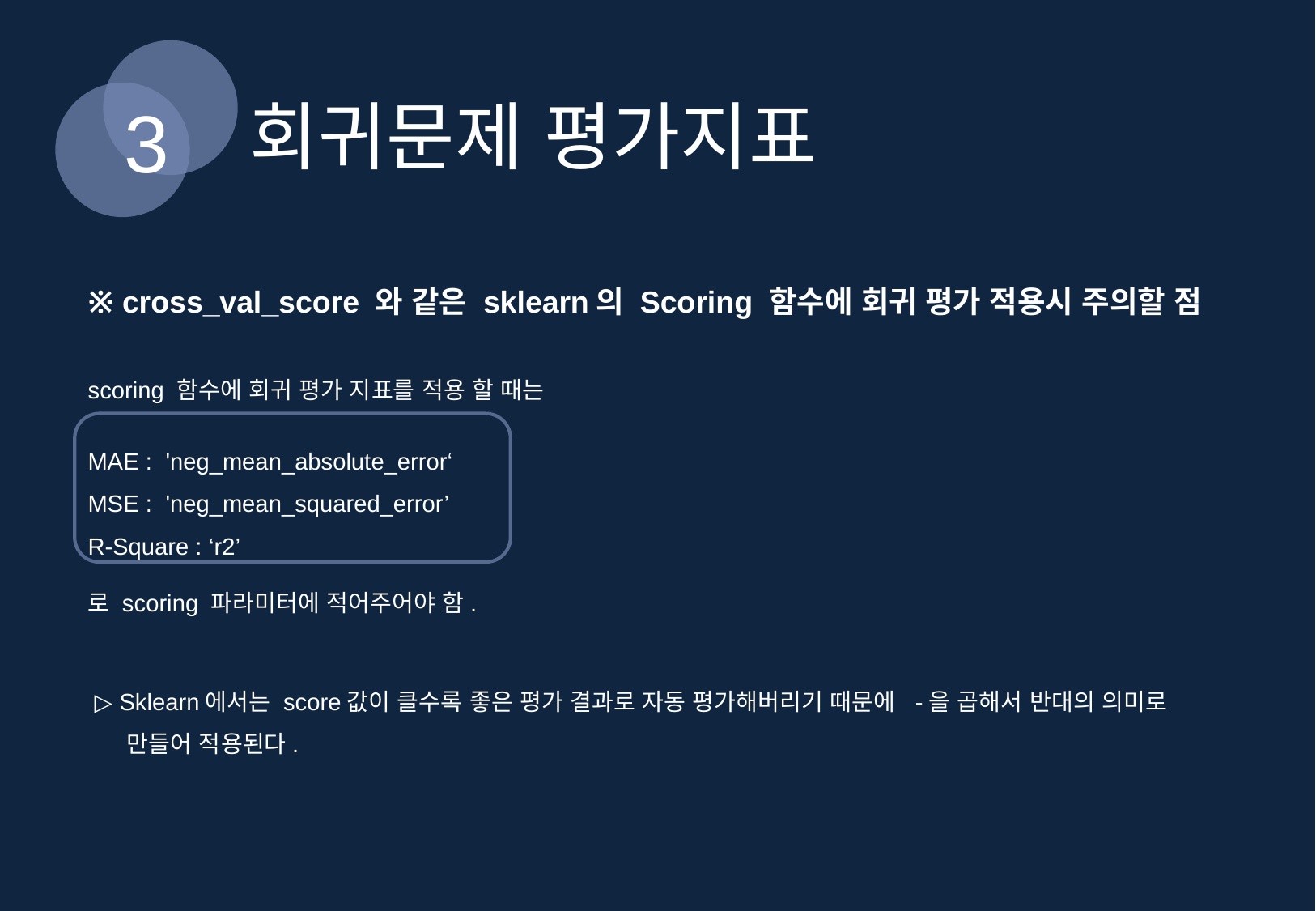

회귀문제 평가지표
3
※ cross_val_score 와 같은 sklearn의 Scoring 함수에 회귀 평가 적용시 주의할 점

scoring 함수에 회귀 평가 지표를 적용 할 때는

MAE :  'neg_mean_absolute_error‘
MSE :  'neg_mean_squared_error’
R-Square : ‘r2’

로 scoring 파라미터에 적어주어야 함.

 ▷ Sklearn에서는 score값이 클수록 좋은 평가 결과로 자동 평가해버리기 때문에  -을 곱해서 반대의 의미로
     만들어 적용된다.